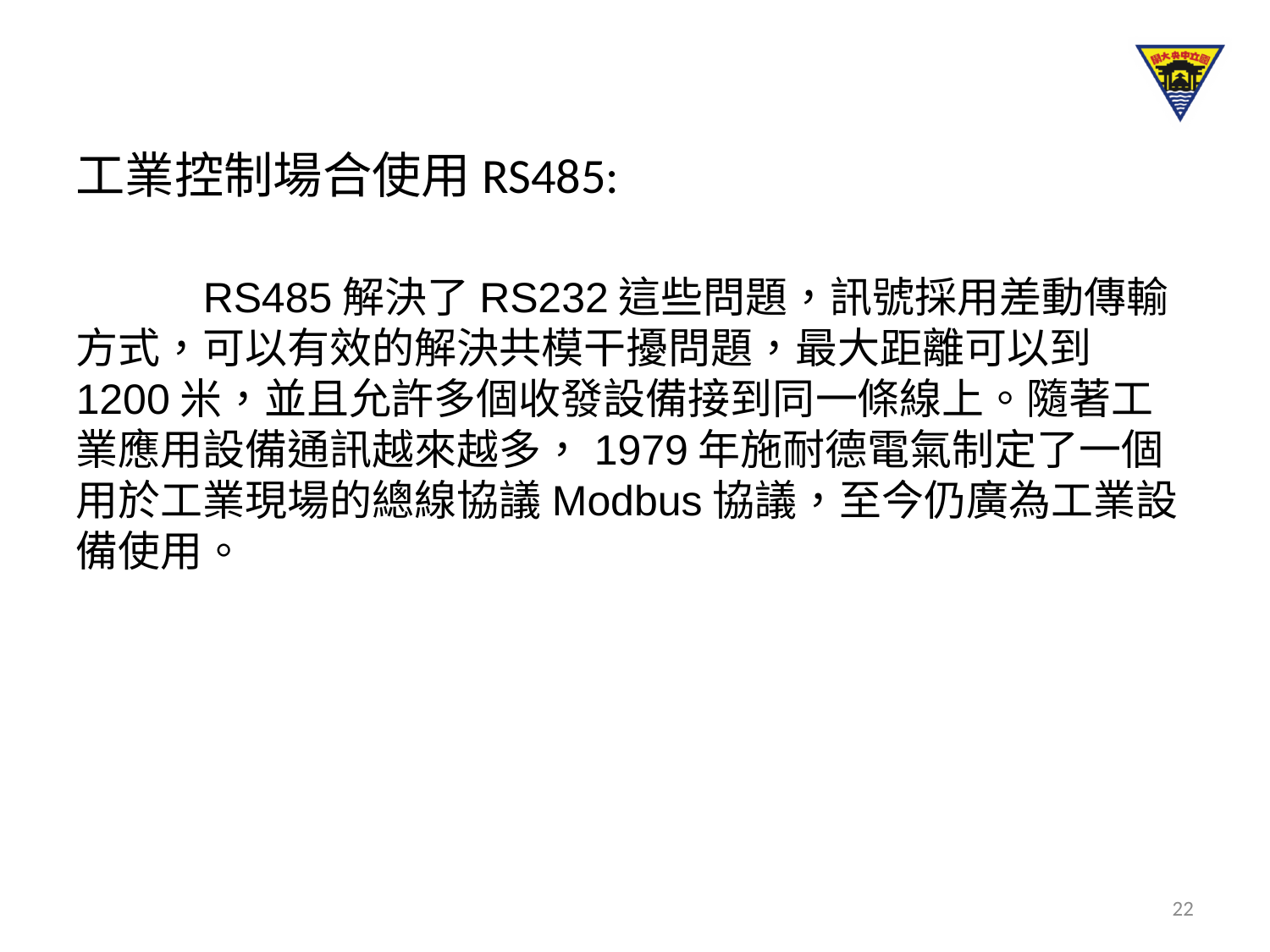

工業控制場合使用RS485:

	RS485解決了RS232這些問題，訊號採用差動傳輸方式，可以有效的解決共模干擾問題，最大距離可以到1200米，並且允許多個收發設備接到同一條線上。隨著工業應用設備通訊越來越多，1979年施耐德電氣制定了一個用於工業現場的總線協議Modbus協議，至今仍廣為工業設備使用。
22